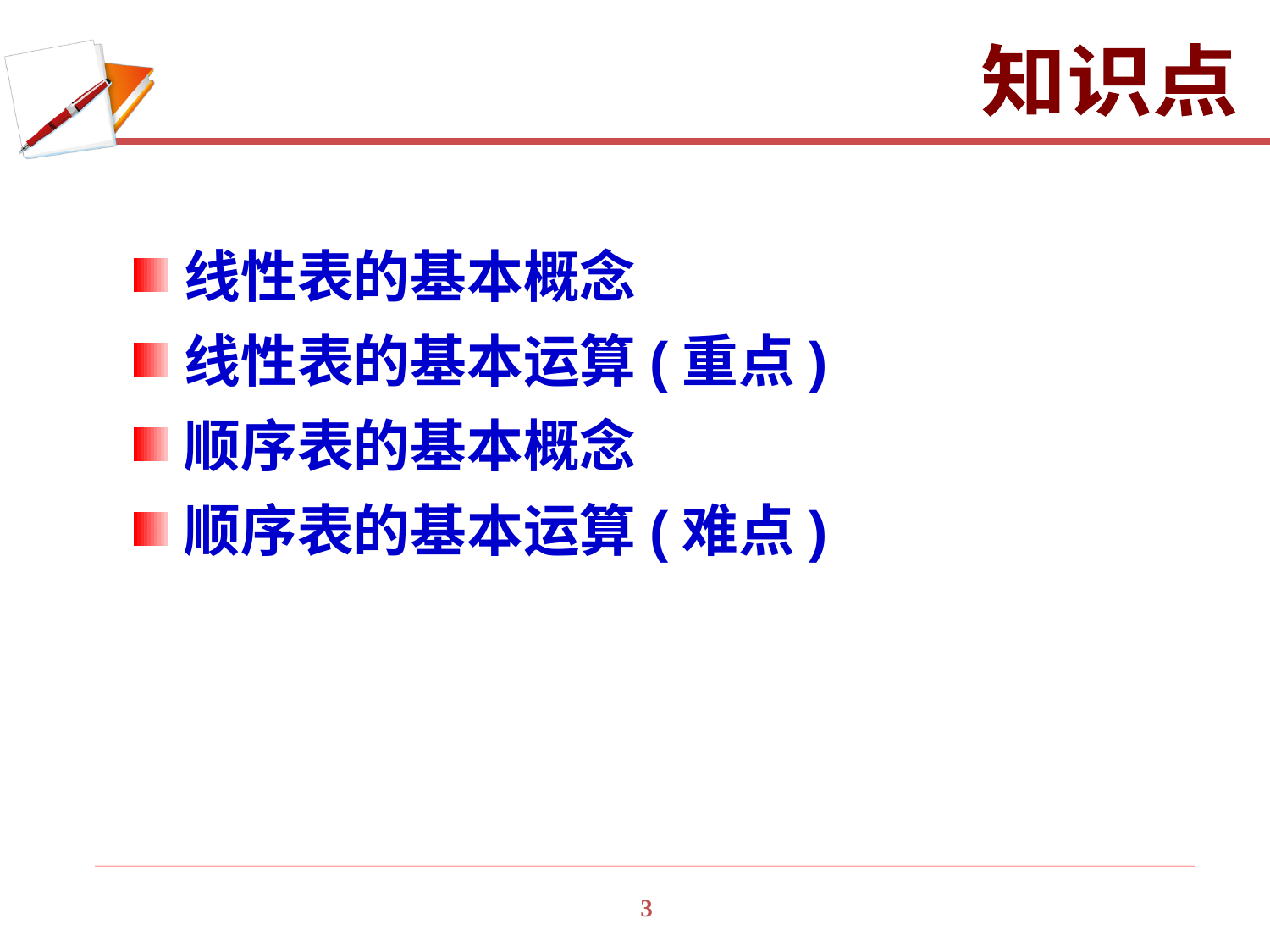

知识点
线性表的基本概念
线性表的基本运算(重点)
顺序表的基本概念
顺序表的基本运算(难点)